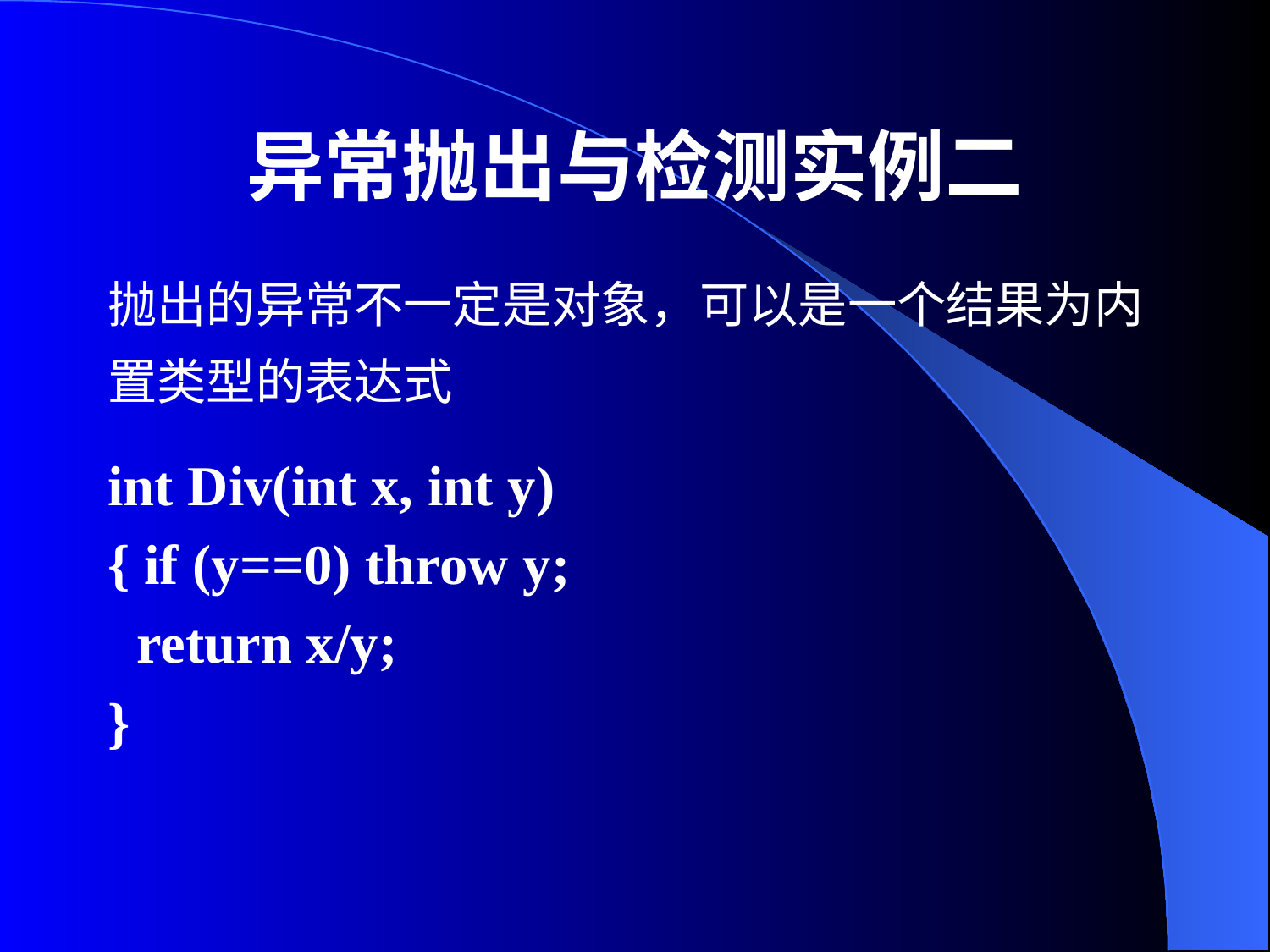

# 异常抛出与检测实例二
抛出的异常不一定是对象，可以是一个结果为内置类型的表达式
int Div(int x, int y)
{ if (y==0) throw y;
  return x/y;
}